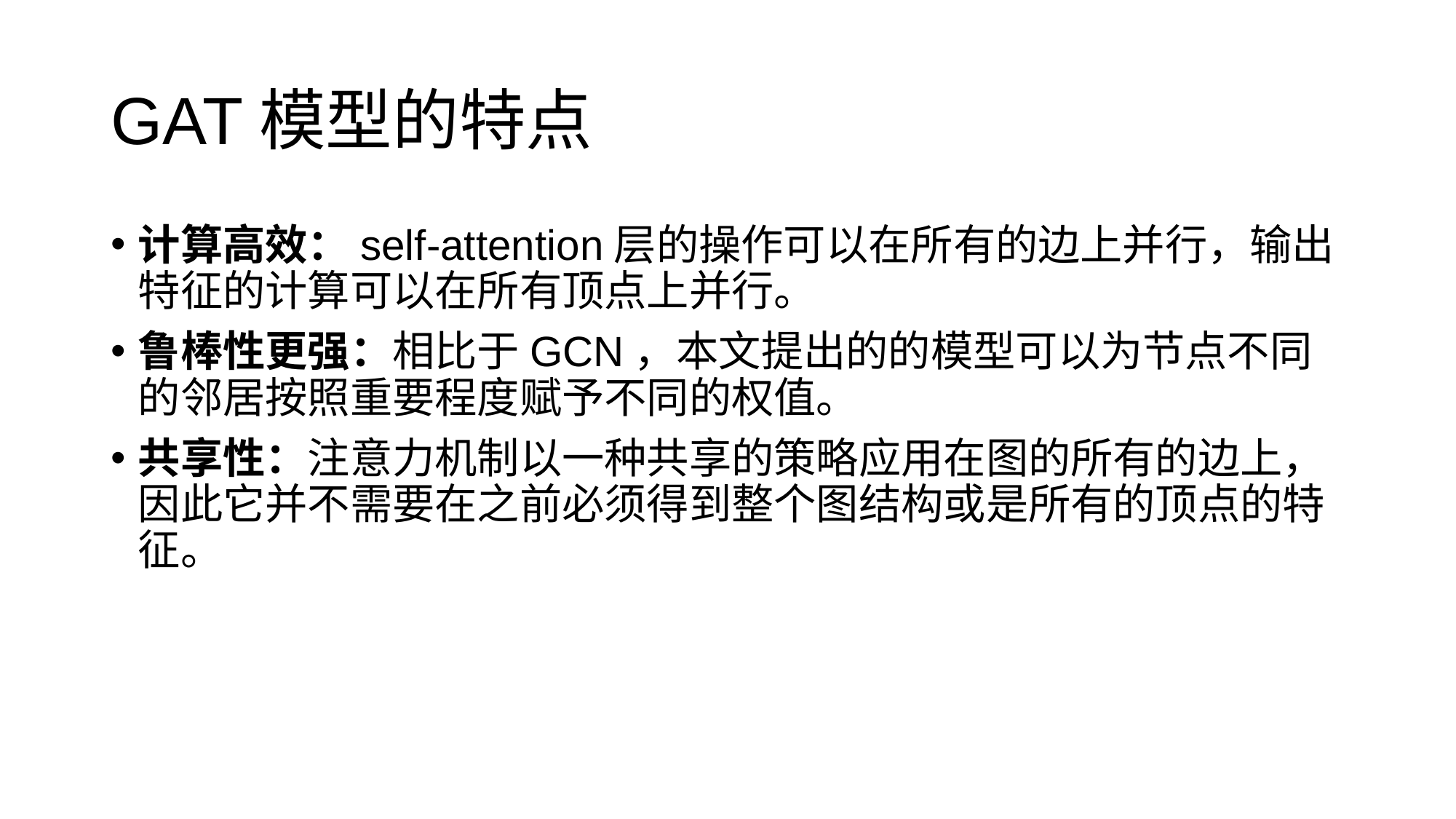

# GAT模型的特点
计算高效：self-attention层的操作可以在所有的边上并行，输出特征的计算可以在所有顶点上并行。
鲁棒性更强：相比于GCN，本文提出的的模型可以为节点不同的邻居按照重要程度赋予不同的权值。
共享性：注意力机制以一种共享的策略应用在图的所有的边上，因此它并不需要在之前必须得到整个图结构或是所有的顶点的特征。